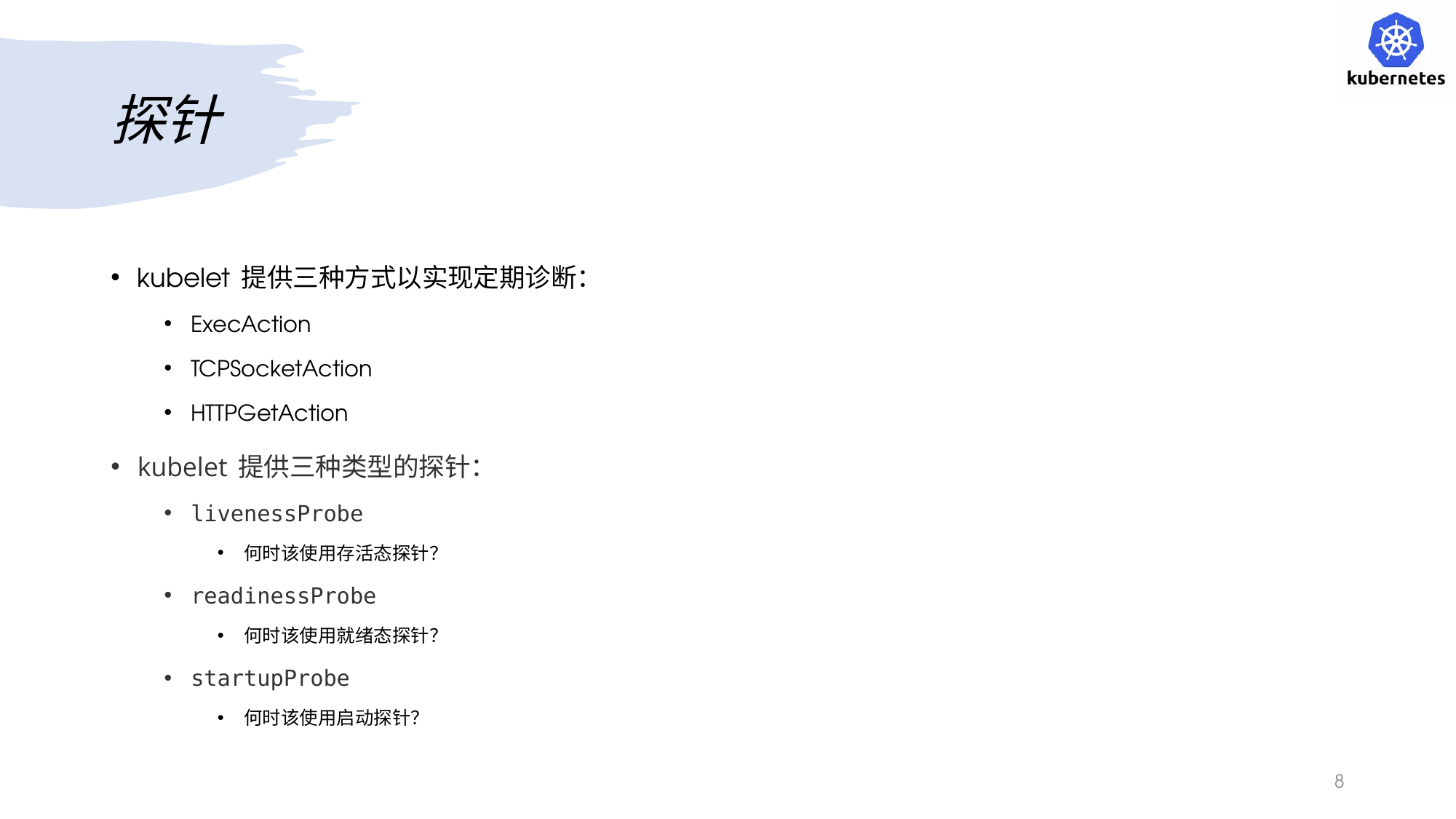

# 探针
kubelet 提供三种方式以实现定期诊断：
ExecAction
TCPSocketAction
HTTPGetAction
kubelet 提供三种类型的探针：
livenessProbe
何时该使用存活态探针？
readinessProbe
何时该使用就绪态探针？
startupProbe
何时该使用启动探针？

8